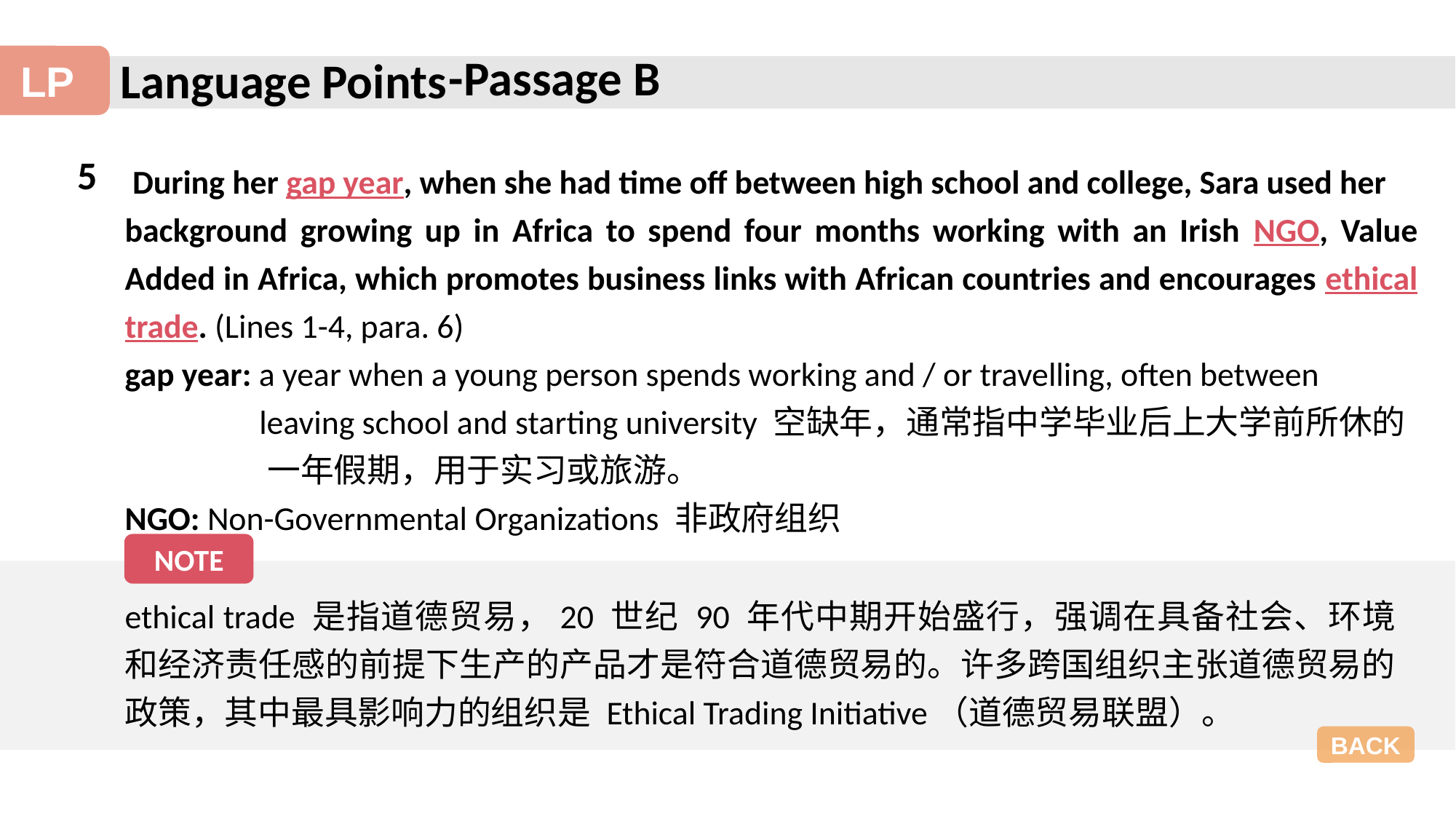

-Passage B
5
 During her gap year, when she had time off between high school and college, Sara used her
background growing up in Africa to spend four months working with an Irish NGO, Value Added in Africa, which promotes business links with African countries and encourages ethical trade. (Lines 1-4, para. 6)
gap year: a year when a young person spends working and / or travelling, often between
                  leaving school and starting university 空缺年，通常指中学毕业后上大学前所休的
                  一年假期，用于实习或旅游。
NGO: Non-Governmental Organizations 非政府组织
NOTE

ethical trade 是指道德贸易，20 世纪 90 年代中期开始盛行，强调在具备社会、环境和经济责任感的前提下生产的产品才是符合道德贸易的。许多跨国组织主张道德贸易的政策，其中最具影响力的组织是 Ethical Trading Initiative（道德贸易联盟）。
BACK